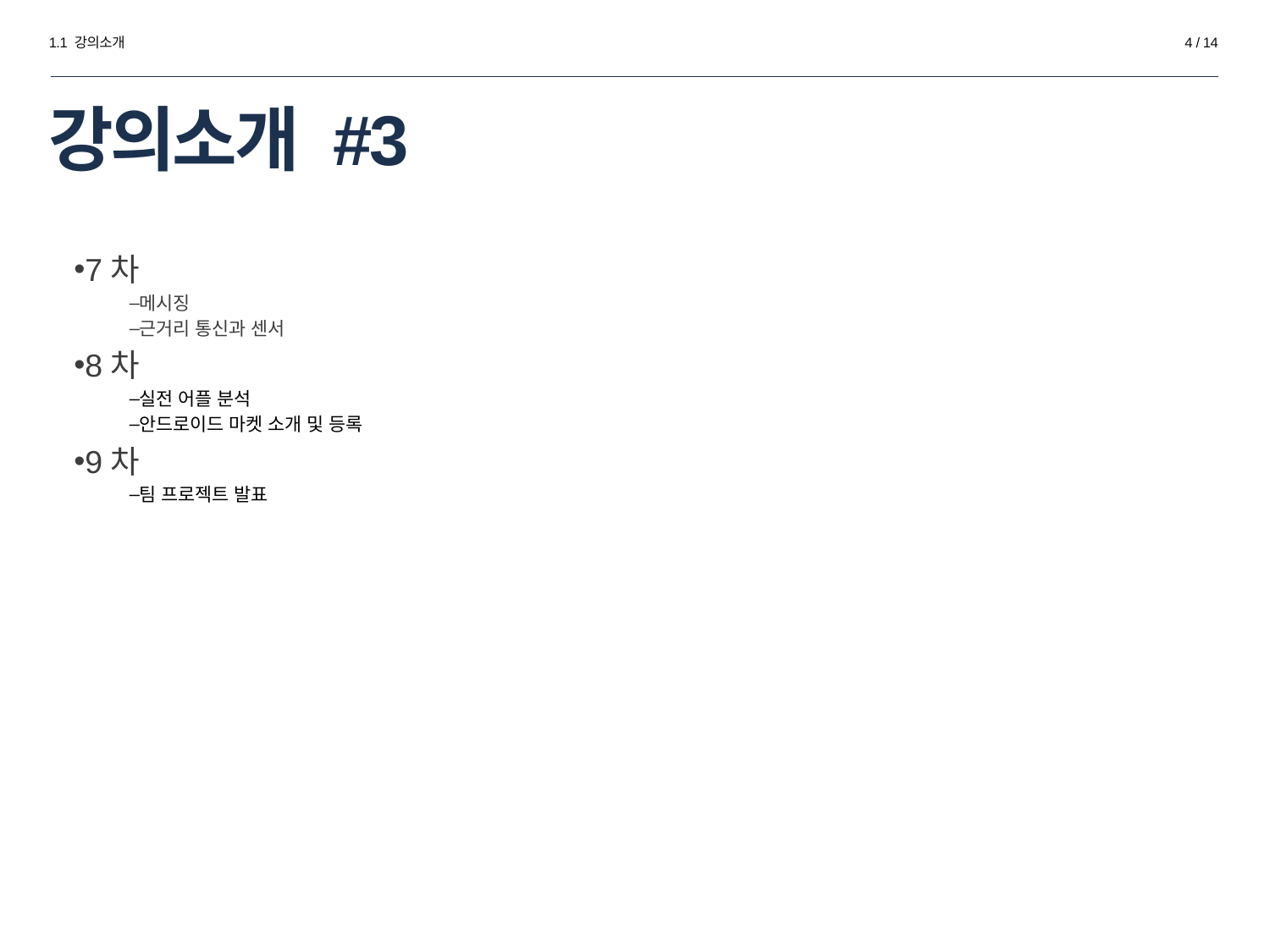

1.1 강의소개
4 / 14
# 강의소개 #3

7차
메시징
근거리 통신과 센서
8차
실전 어플 분석
안드로이드 마켓 소개 및 등록
9차
팀 프로젝트 발표